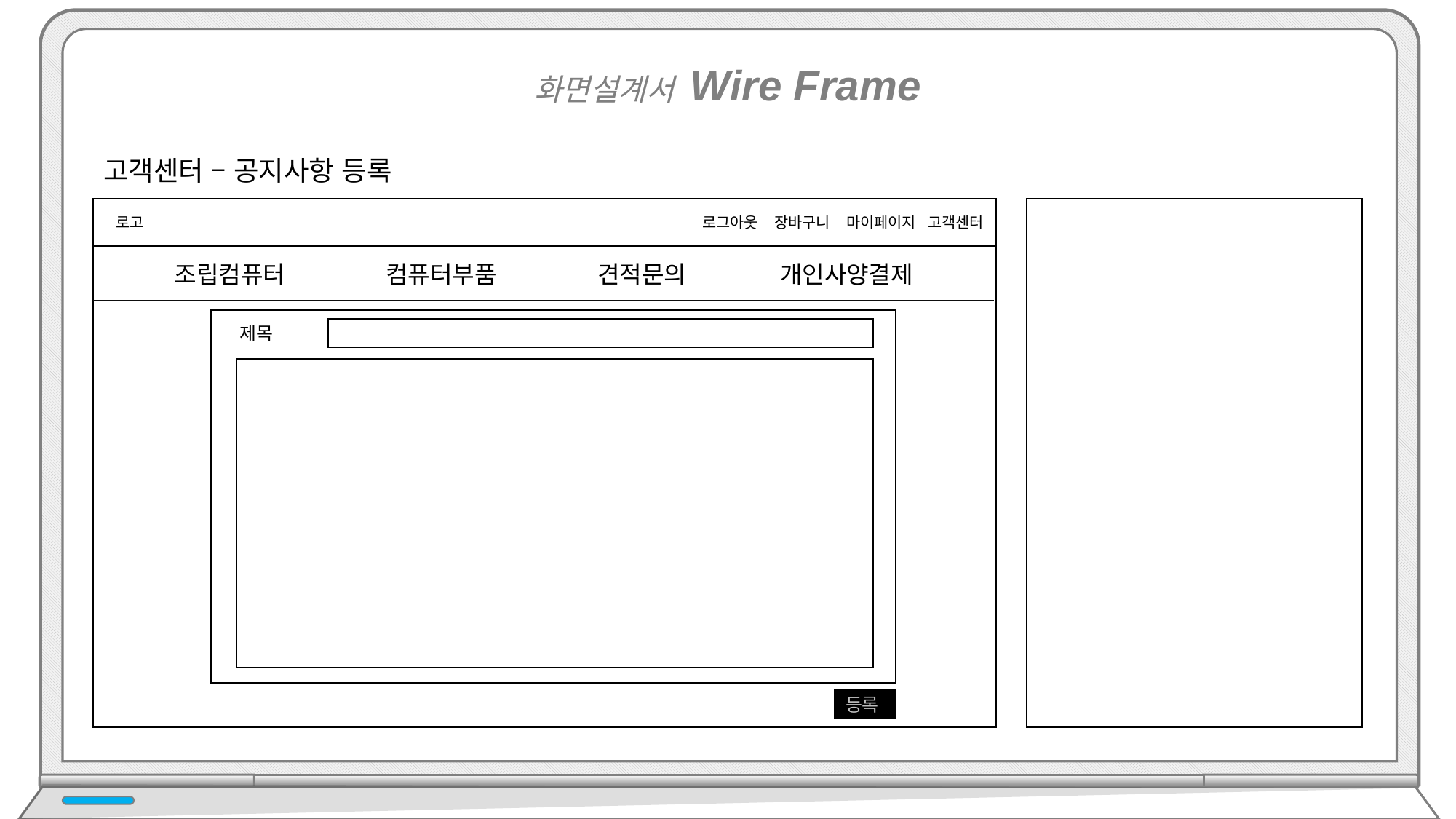

화면설계서 Wire Frame
고객센터 – 공지사항 등록

로그아웃    장바구니    마이페이지   고객센터
로고
조립컴퓨터               컴퓨터부품               견적문의              개인사양결제

제목

등록